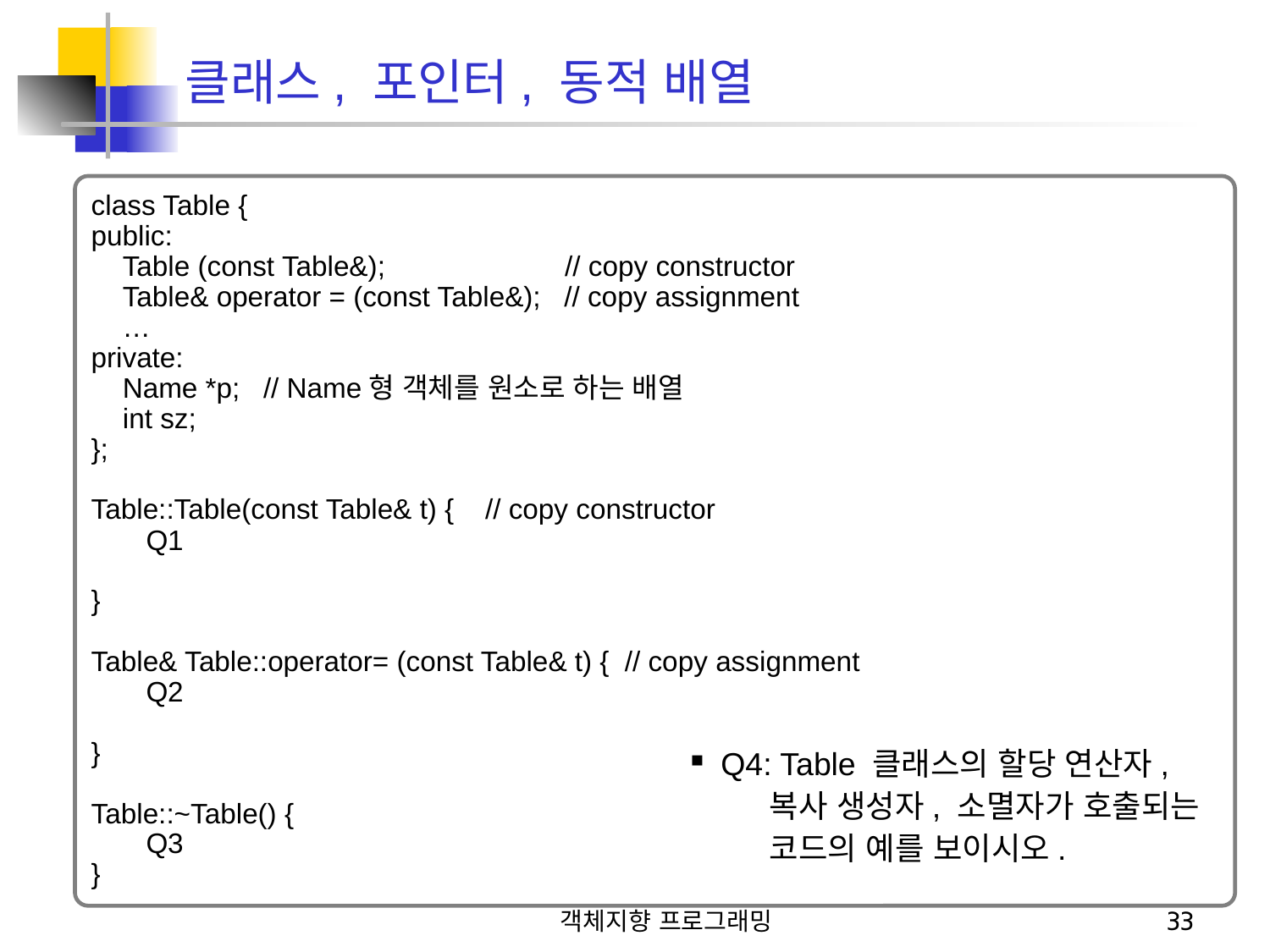

클래스, 포인터, 동적 배열
class Table {
public:
    Table (const Table&);                       // copy constructor
    Table& operator = (const Table&);   // copy assignment
    …
private:
    Name *p;   // Name형 객체를 원소로 하는 배열
    int sz;
};

Table::Table(const Table& t) {    // copy constructor
       Q1

}

Table& Table::operator= (const Table& t) {  // copy assignment
       Q2

}

Table::~Table() {
       Q3
}
Q4: Table 클래스의 할당 연산자,
        복사 생성자, 소멸자가 호출되는
        코드의 예를 보이시오.
객체지향 프로그래밍
33